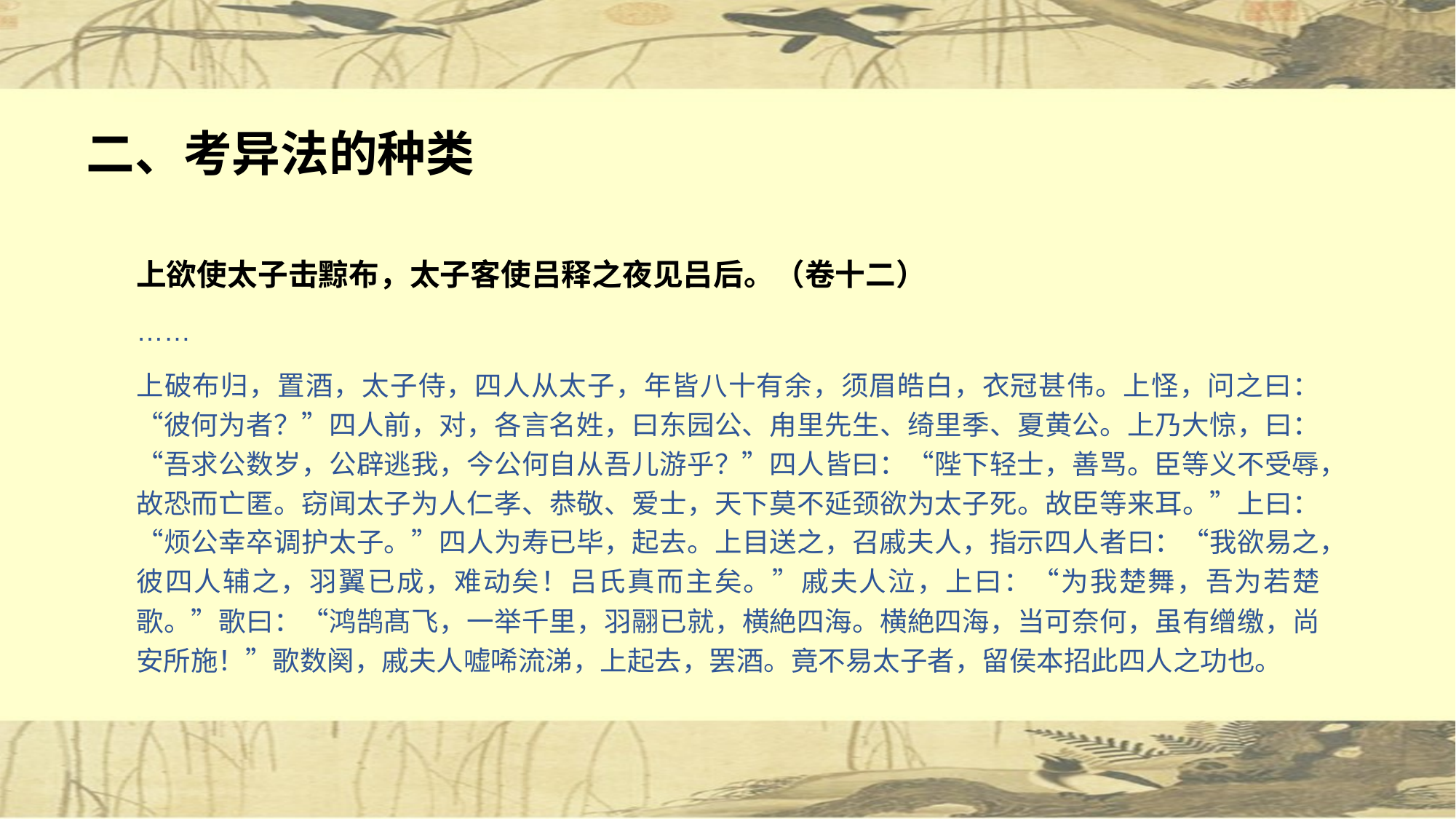

二、考异法的种类
上欲使太子击黥布，太子客使吕释之夜见吕后。（卷十二）
……
上破布归，置酒，太子侍，四人从太子，年皆八十有余，须眉皓白，衣冠甚伟。上怪，问之曰：“彼何为者？”四人前，对，各言名姓，曰东园公、甪里先生、绮里季、夏黄公。上乃大惊，曰：“吾求公数岁，公辟逃我，今公何自从吾儿游乎？”四人皆曰：“陛下轻士，善骂。臣等义不受辱，故恐而亡匿。窃闻太子为人仁孝、恭敬、爱士，天下莫不延颈欲为太子死。故臣等来耳。”上曰：“烦公幸卒调护太子。”四人为寿已毕，起去。上目送之，召戚夫人，指示四人者曰：“我欲易之，彼四人辅之，羽翼已成，难动矣！吕氏真而主矣。”戚夫人泣，上曰：“为我楚舞，吾为若楚歌。”歌曰：“鸿鹄髙飞，一举千里，羽翮已就，横絶四海。横絶四海，当可奈何，虽有缯缴，尚安所施！”歌数阕，戚夫人嘘唏流涕，上起去，罢酒。竟不易太子者，留侯本招此四人之功也。